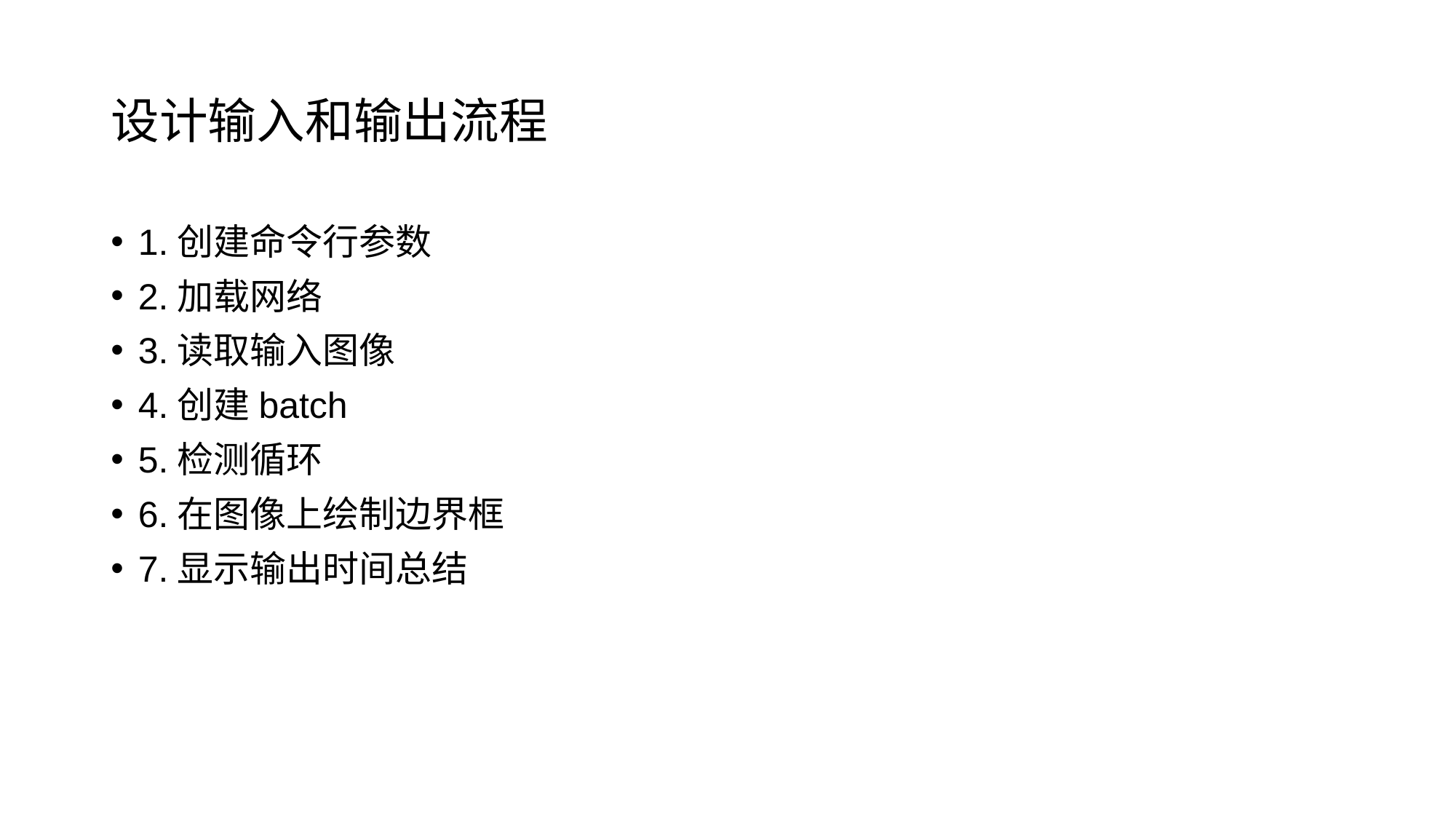

# 设计输入和输出流程
1.创建命令行参数
2.加载网络
3.读取输入图像
4.创建batch
5.检测循环
6.在图像上绘制边界框
7.显示输出时间总结